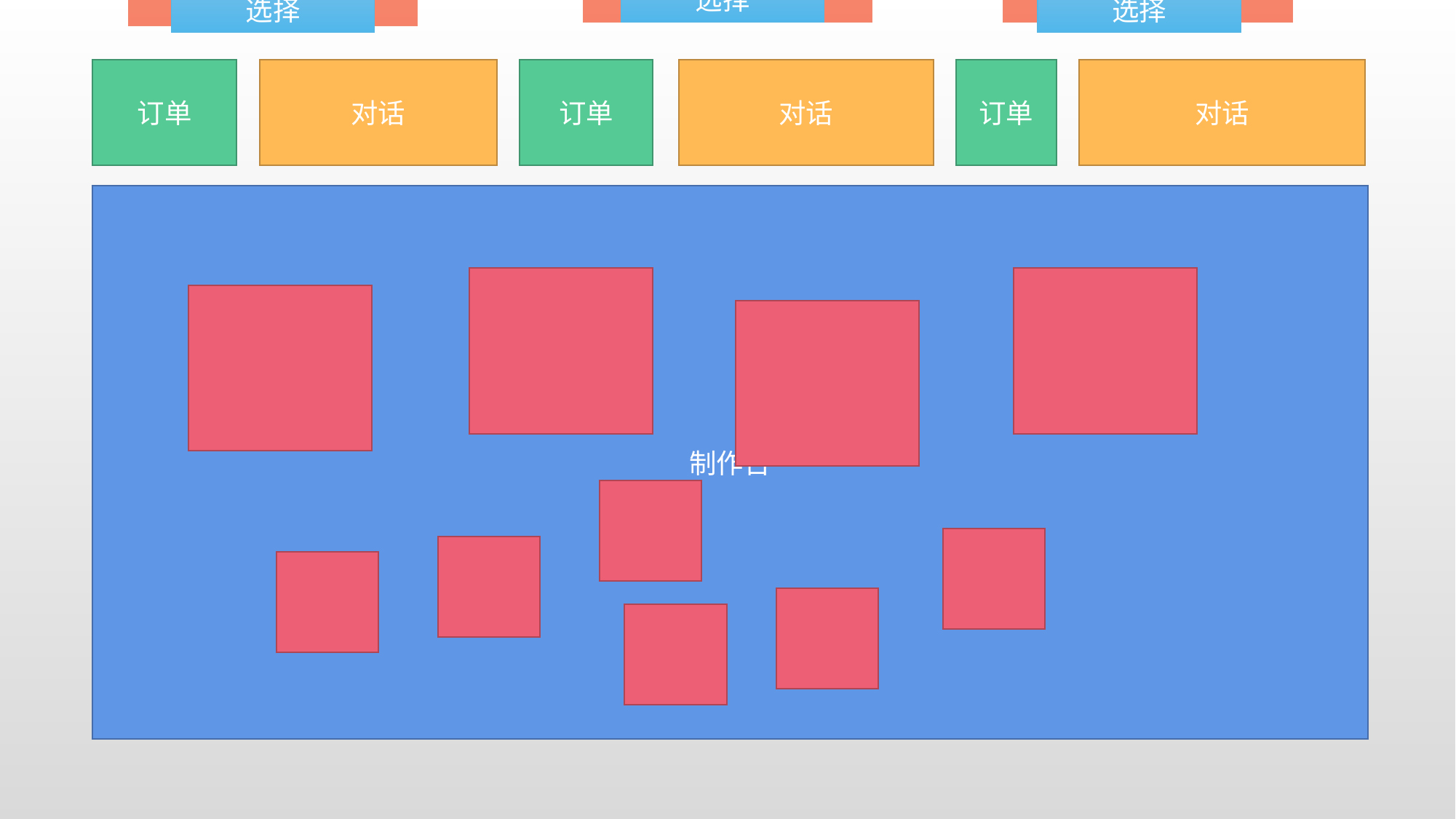

立绘
立绘
立绘
选择
选择
选择
选择
选择
选择
选择
选择
选择
订单
对话
订单
对话
订单
对话
制作台